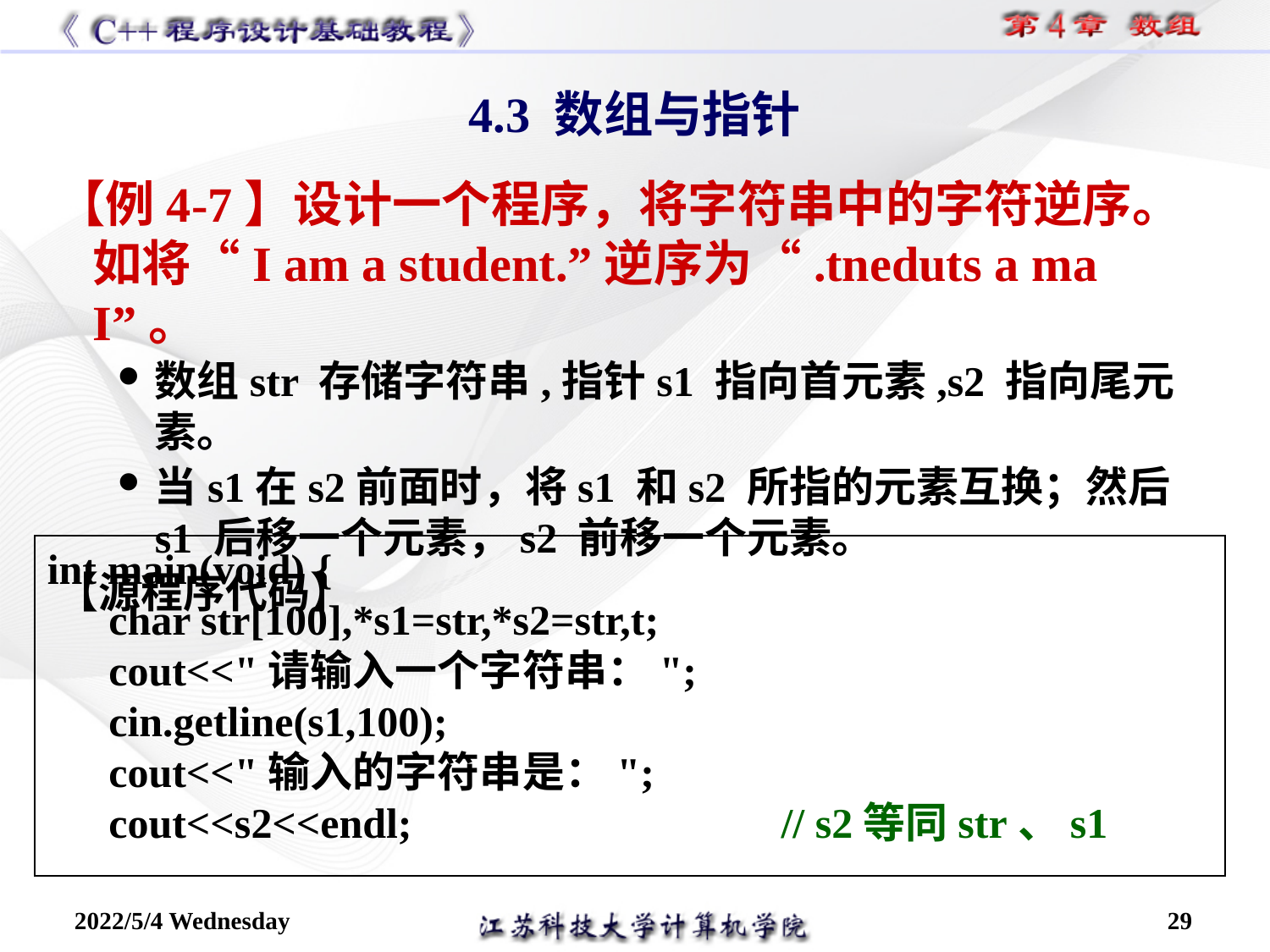

4.3 数组与指针
【例4-7】设计一个程序，将字符串中的字符逆序。如将“I am a student.”逆序为“.tneduts a ma I”。
数组str 存储字符串,指针s1 指向首元素,s2 指向尾元素。
当s1在s2前面时，将s1 和s2 所指的元素互换；然后s1 后移一个元素，s2 前移一个元素。
【源程序代码】
int main(void) {
char str[100],*s1=str,*s2=str,t;
cout<<"请输入一个字符串：";
cin.getline(s1,100);
cout<<"输入的字符串是：";
cout<<s2<<endl; 			// s2等同str、s1